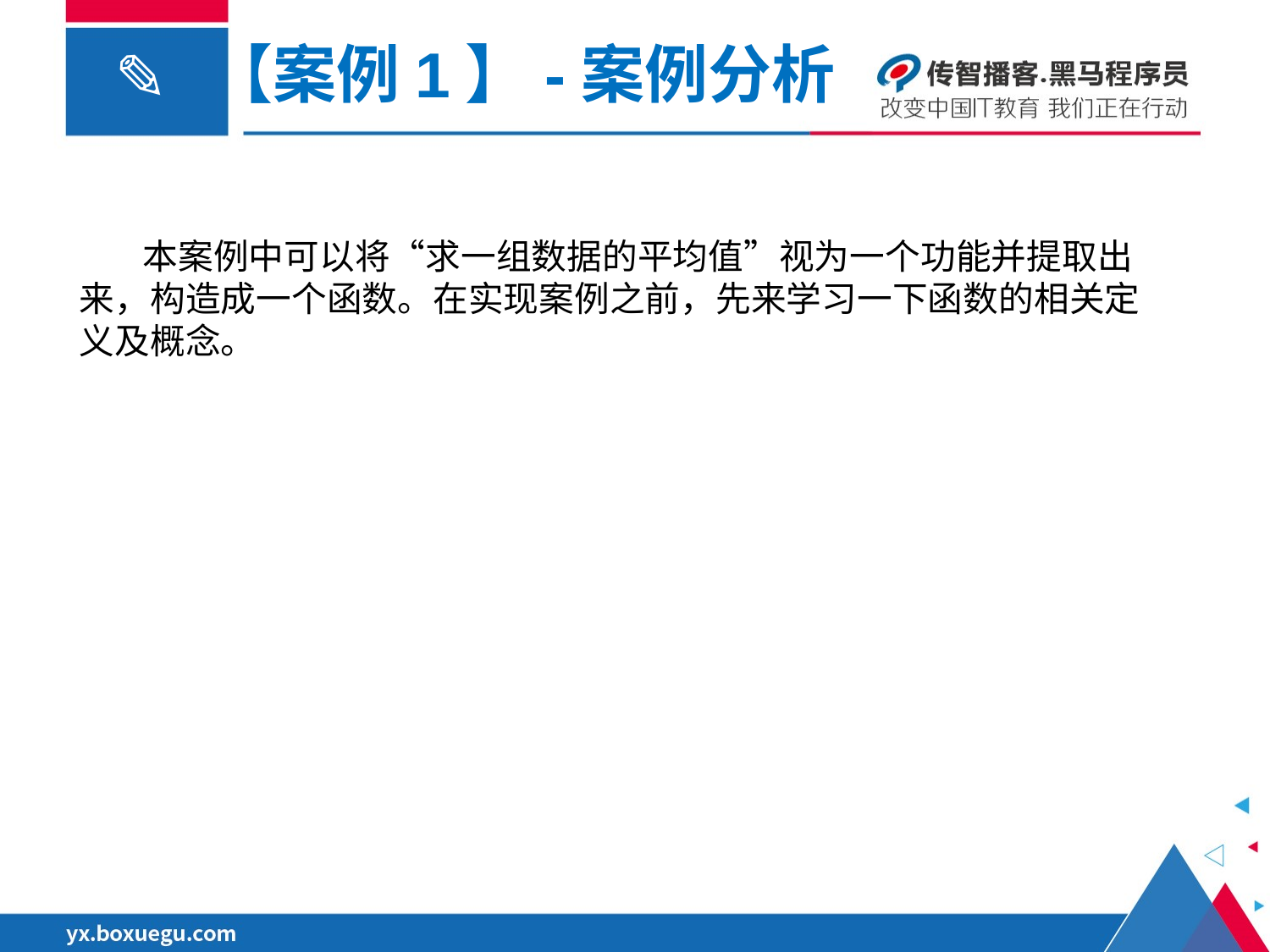

【案例1】-案例分析
       本案例中可以将“求一组数据的平均值”视为一个功能并提取出来，构造成一个函数。在实现案例之前，先来学习一下函数的相关定义及概念。